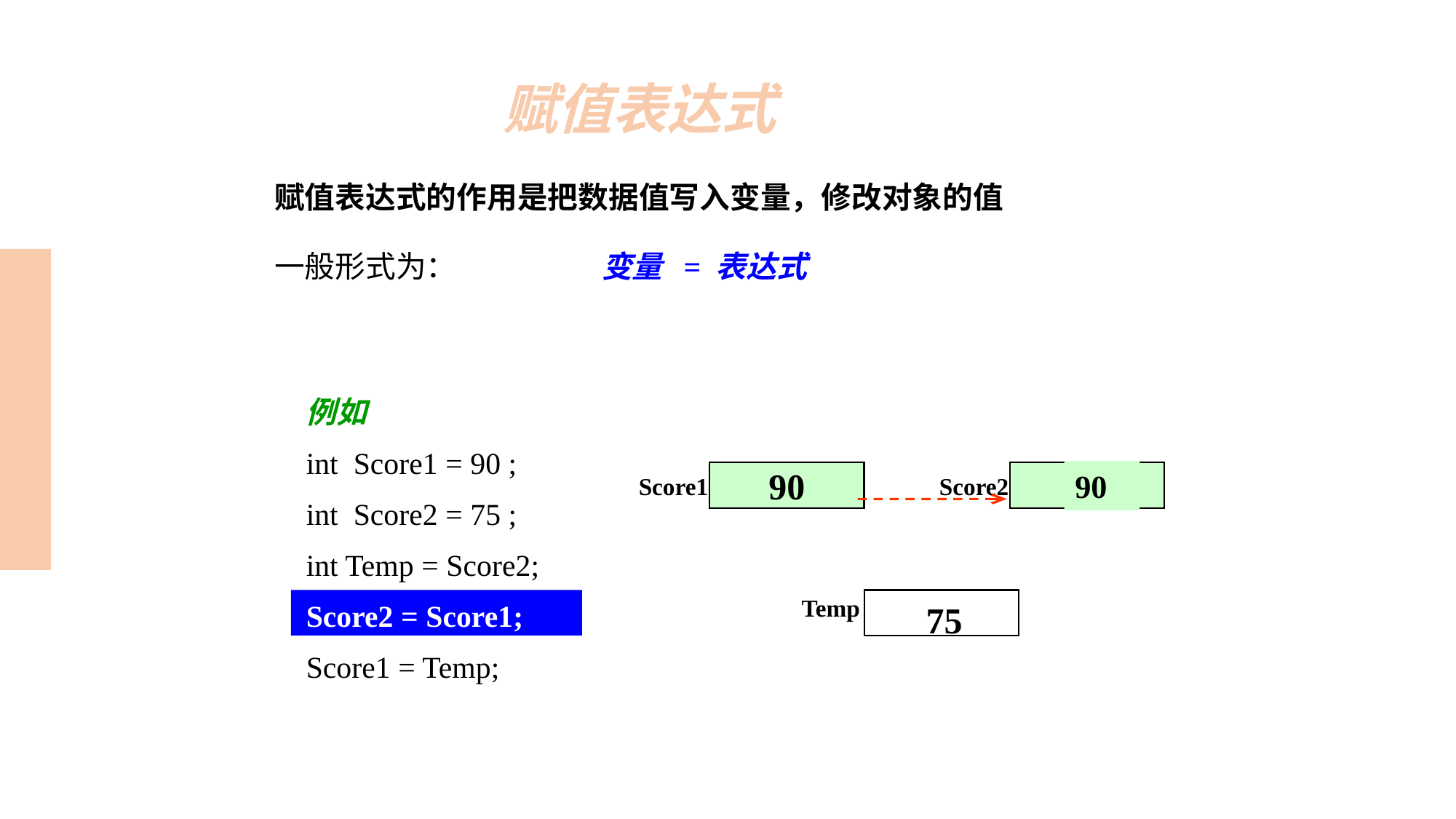

赋值表达式
赋值表达式的作用是把数据值写入变量，修改对象的值
一般形式为：		变量  = 表达式

例如
int  Score1 = 90 ;
int  Score2 = 75 ;
int Temp = Score2;
Score2 = Score1;
Score1 = Temp;

90
90
75
Score1
Score2
Temp

75